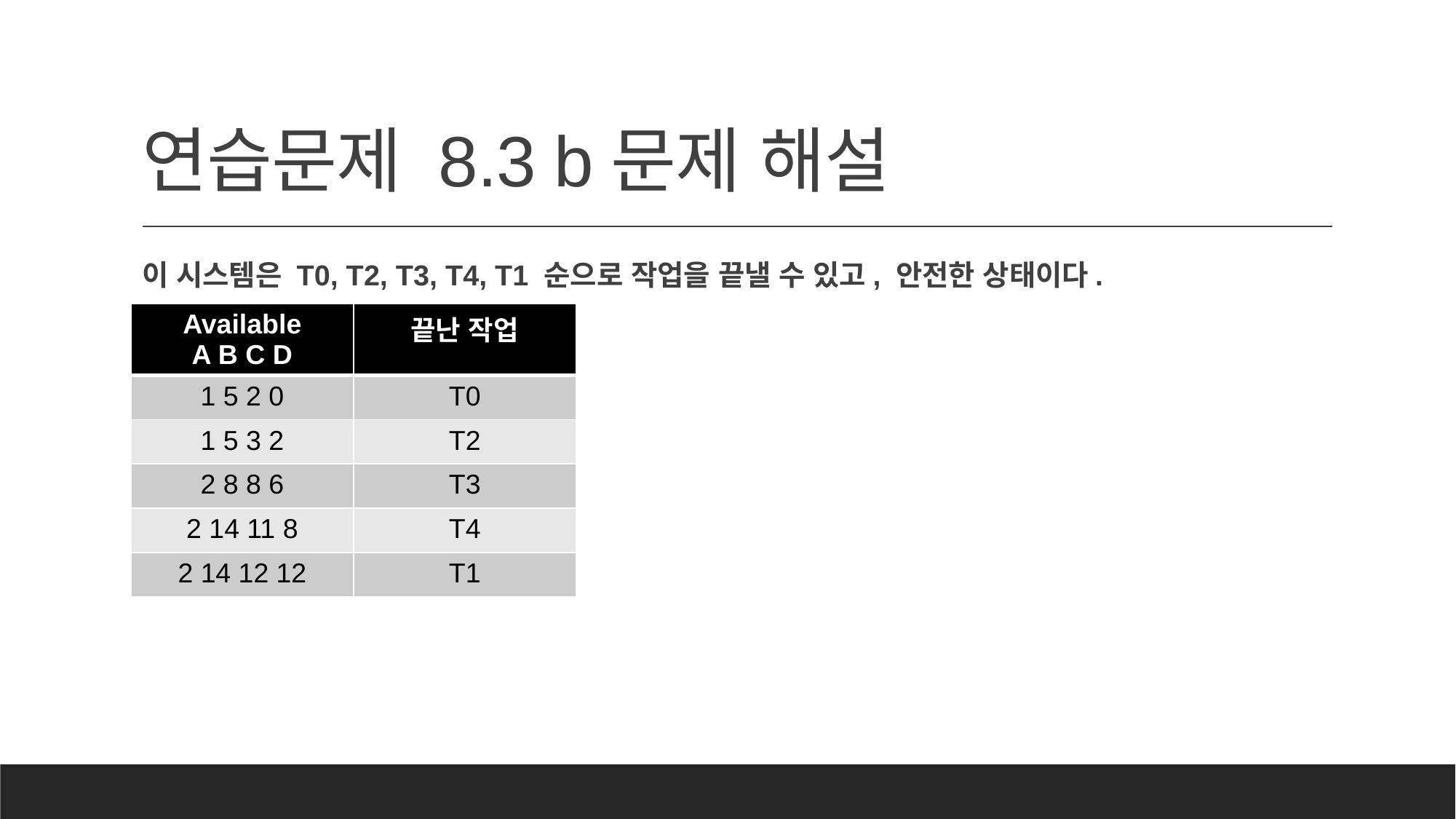

# 연습문제 8.3 b문제 해설
이 시스템은 T0, T2, T3, T4, T1 순으로 작업을 끝낼 수 있고, 안전한 상태이다.
| Available A B C D | 끝난 작업 |
| --- | --- |
| 1 5 2 0 | T0 |
| 1 5 3 2 | T2 |
| 2 8 8 6 | T3 |
| 2 14 11 8 | T4 |
| 2 14 12 12 | T1 |